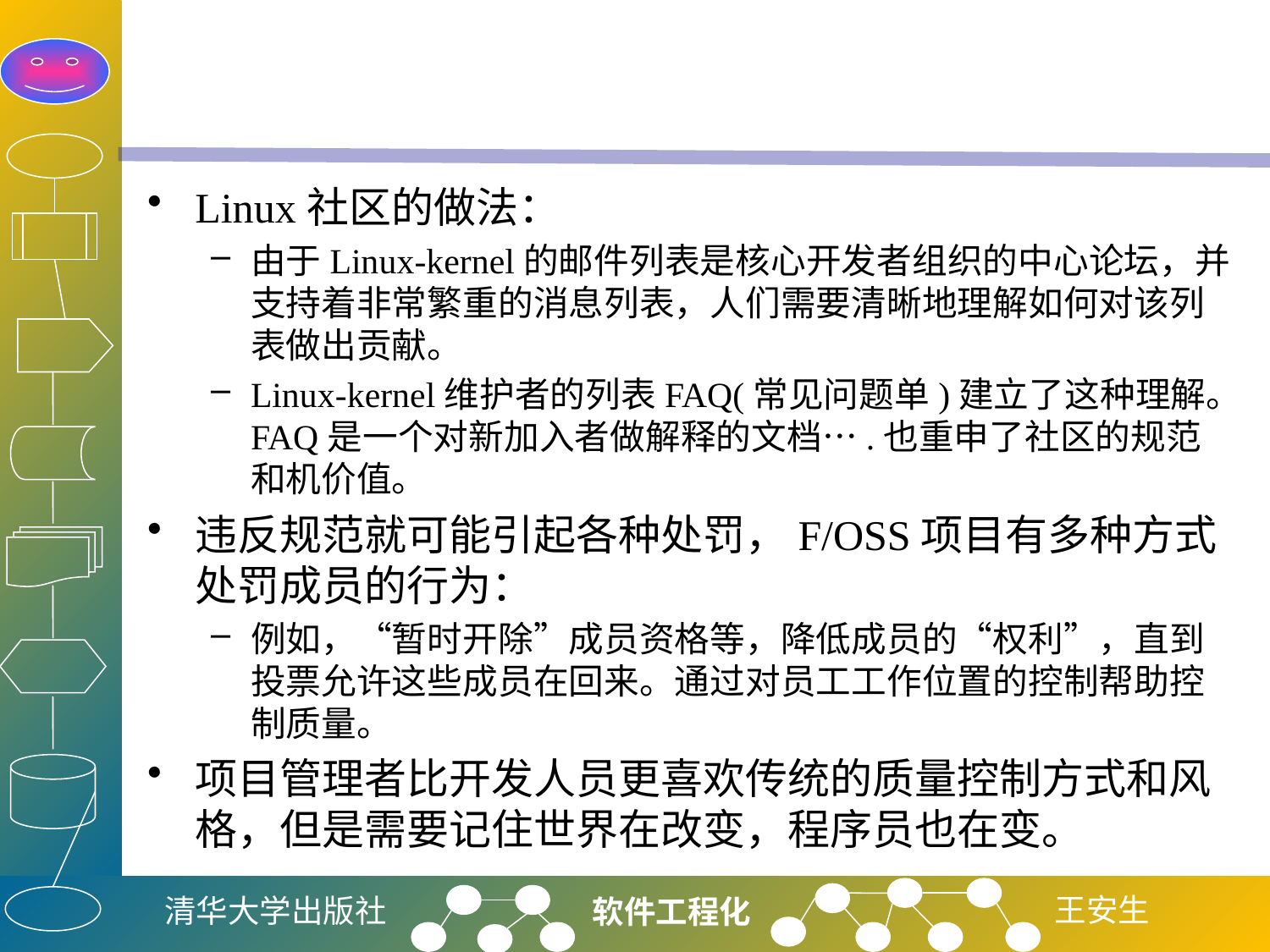

#
Linux社区的做法：
由于Linux-kernel的邮件列表是核心开发者组织的中心论坛，并支持着非常繁重的消息列表，人们需要清晰地理解如何对该列表做出贡献。
Linux-kernel维护者的列表FAQ(常见问题单)建立了这种理解。FAQ是一个对新加入者做解释的文档….也重申了社区的规范和机价值。
违反规范就可能引起各种处罚，F/OSS项目有多种方式处罚成员的行为：
例如，“暂时开除”成员资格等，降低成员的“权利”，直到投票允许这些成员在回来。通过对员工工作位置的控制帮助控制质量。
项目管理者比开发人员更喜欢传统的质量控制方式和风格，但是需要记住世界在改变，程序员也在变。